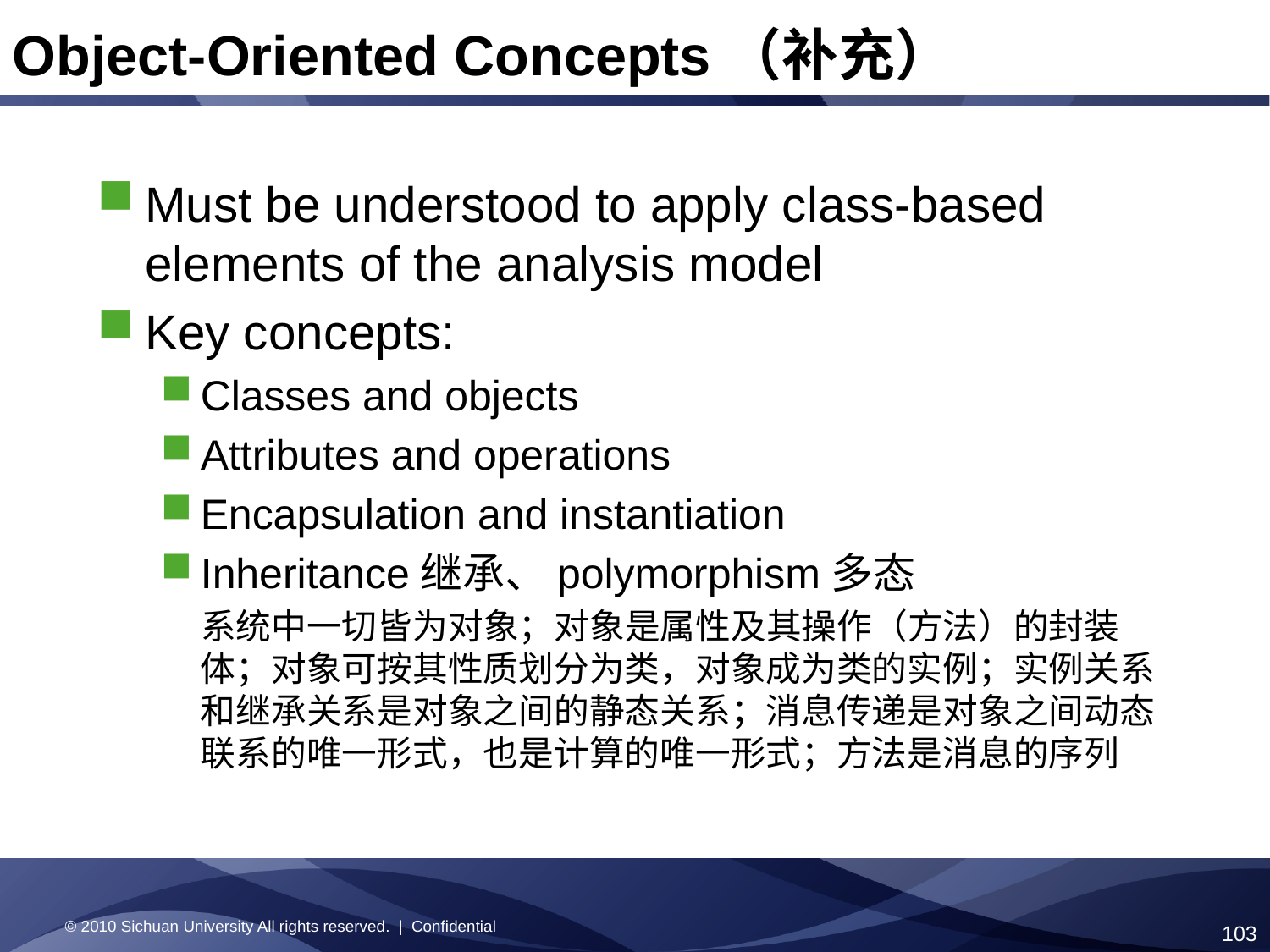

Object-Oriented Concepts（补充）
Must be understood to apply class-based elements of the analysis model
Key concepts:
Classes and objects
Attributes and operations
Encapsulation and instantiation
Inheritance继承、polymorphism多态
    系统中一切皆为对象；对象是属性及其操作（方法）的封装体；对象可按其性质划分为类，对象成为类的实例；实例关系和继承关系是对象之间的静态关系；消息传递是对象之间动态联系的唯一形式，也是计算的唯一形式；方法是消息的序列
© 2010 Sichuan University All rights reserved.  |  Confidential
103